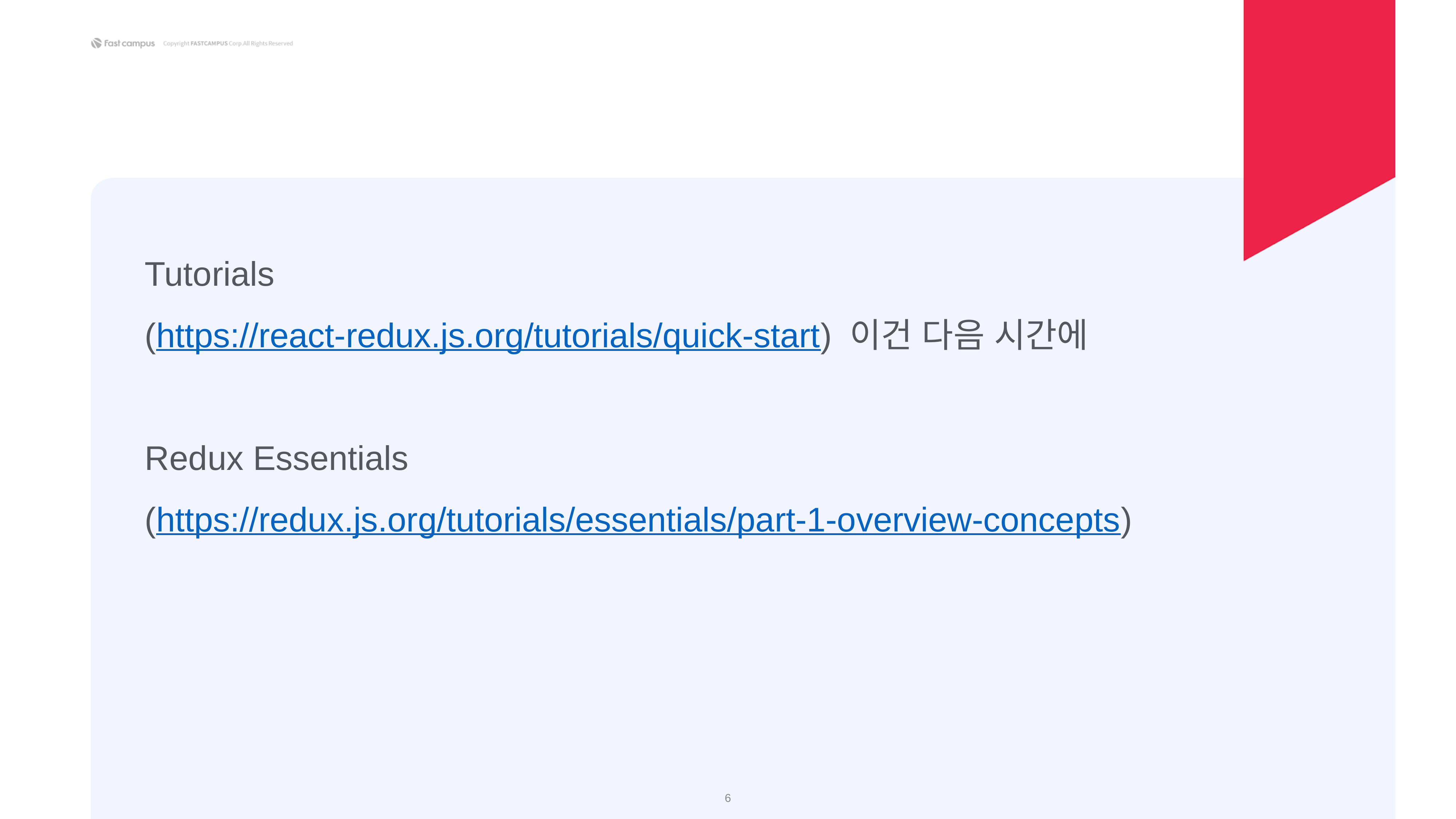

Tutorials
(https://react-redux.js.org/tutorials/quick-start) 이건 다음 시간에

Redux Essentials
(https://redux.js.org/tutorials/essentials/part-1-overview-concepts)

6